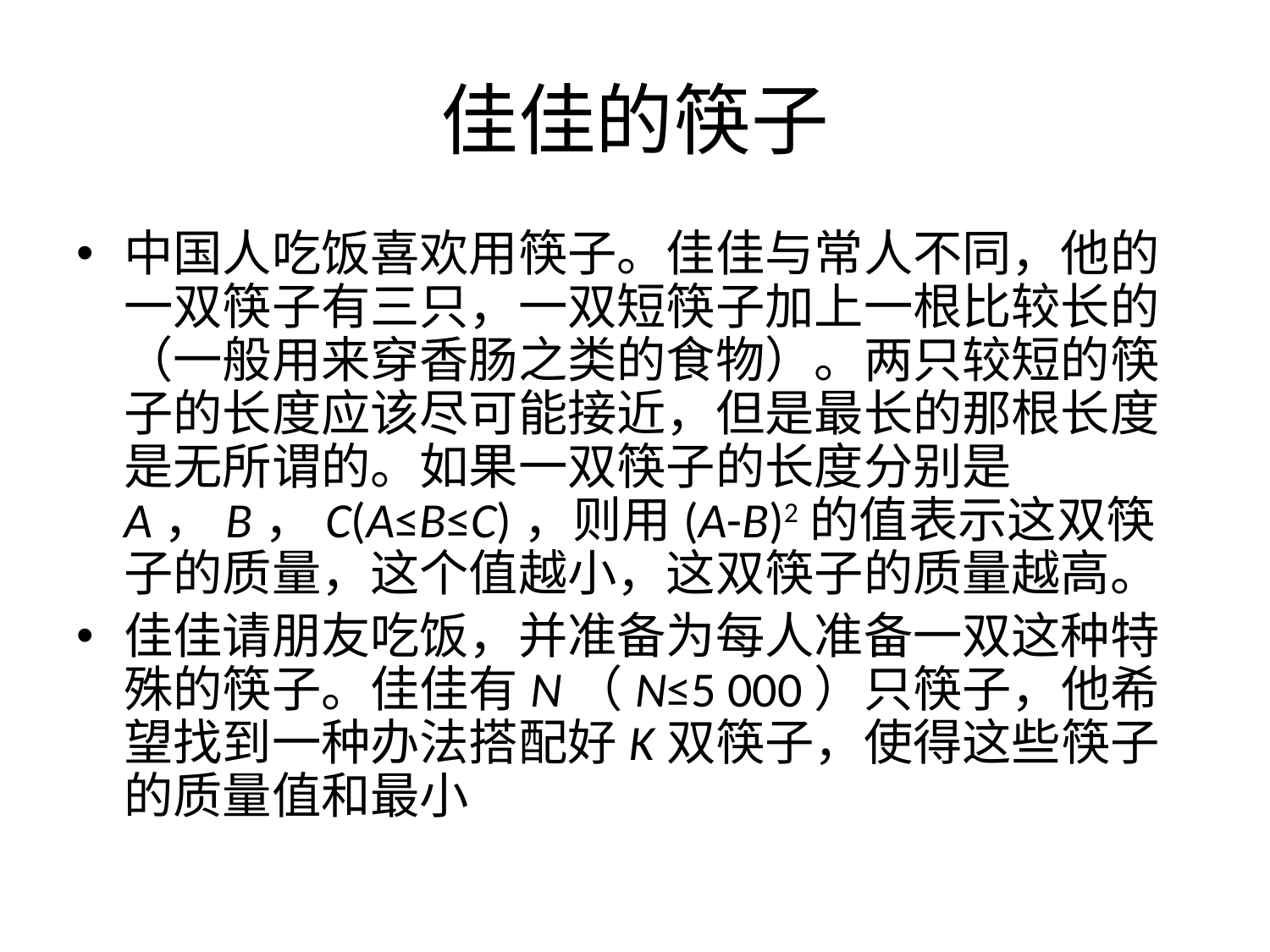

# 佳佳的筷子
中国人吃饭喜欢用筷子。佳佳与常人不同，他的一双筷子有三只，一双短筷子加上一根比较长的（一般用来穿香肠之类的食物）。两只较短的筷子的长度应该尽可能接近，但是最长的那根长度是无所谓的。如果一双筷子的长度分别是A，B，C(A≤B≤C)，则用(A-B)2的值表示这双筷子的质量，这个值越小，这双筷子的质量越高。
佳佳请朋友吃饭，并准备为每人准备一双这种特殊的筷子。佳佳有N（N≤5 000）只筷子，他希望找到一种办法搭配好K双筷子，使得这些筷子的质量值和最小